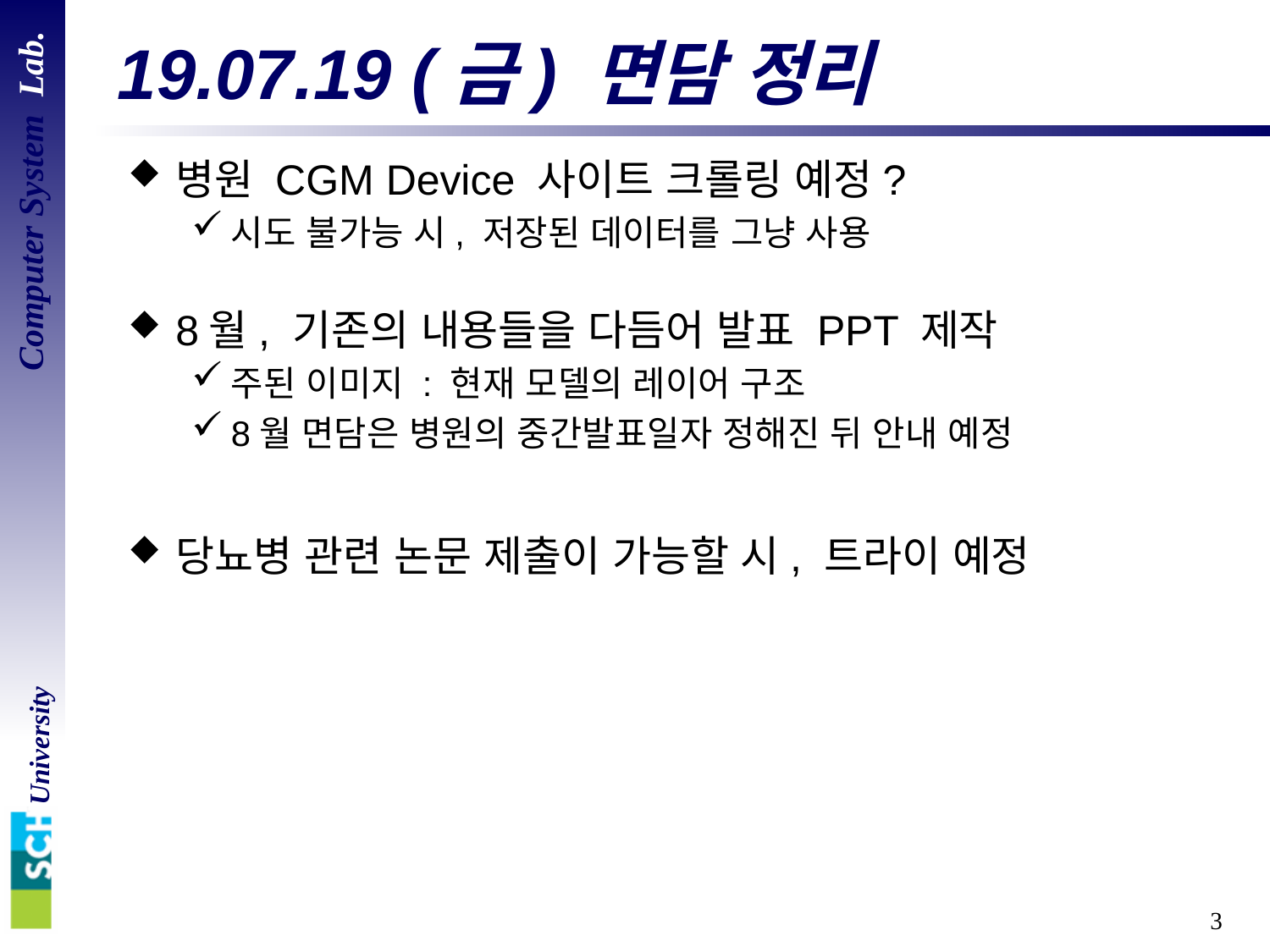

# 19.07.19 (금) 면담 정리
병원 CGM Device 사이트 크롤링 예정?
시도 불가능 시, 저장된 데이터를 그냥 사용
8월, 기존의 내용들을 다듬어 발표 PPT 제작
주된 이미지 : 현재 모델의 레이어 구조
8월 면담은 병원의 중간발표일자 정해진 뒤 안내 예정

당뇨병 관련 논문 제출이 가능할 시, 트라이 예정